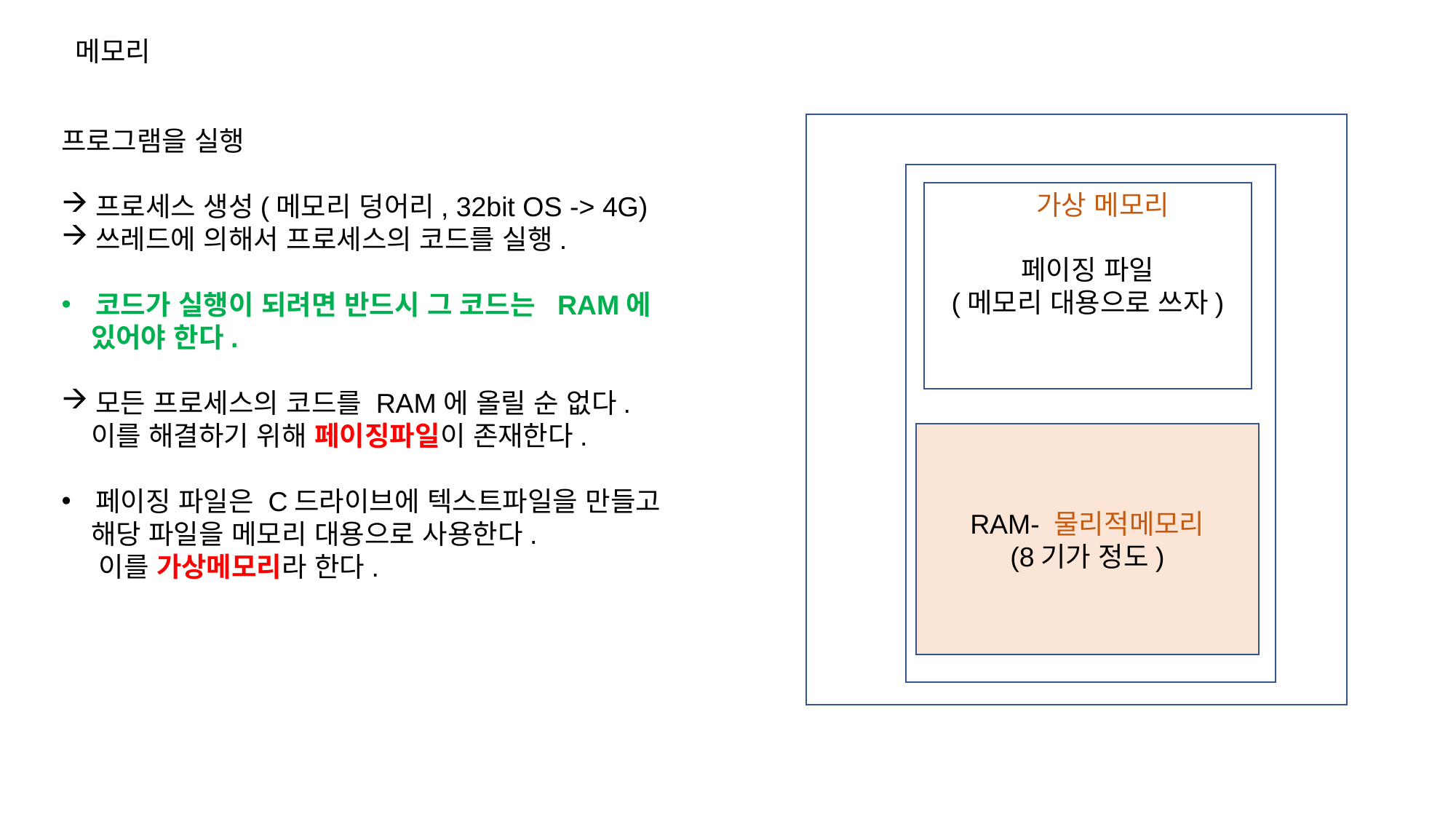

메모리

프로그램을 실행

프로세스 생성(메모리 덩어리, 32bit OS -> 4G)
쓰레드에 의해서 프로세스의 코드를 실행.

코드가 실행이 되려면 반드시 그 코드는  RAM에
   있어야 한다.

모든 프로세스의 코드를 RAM에 올릴 순 없다.
   이를 해결하기 위해 페이징파일이 존재한다.

페이징 파일은 C드라이브에 텍스트파일을 만들고
   해당 파일을 메모리 대용으로 사용한다.
    이를 가상메모리라 한다.

페이징 파일
(메모리 대용으로 쓰자)
가상 메모리
RAM- 물리적메모리
(8기가 정도)